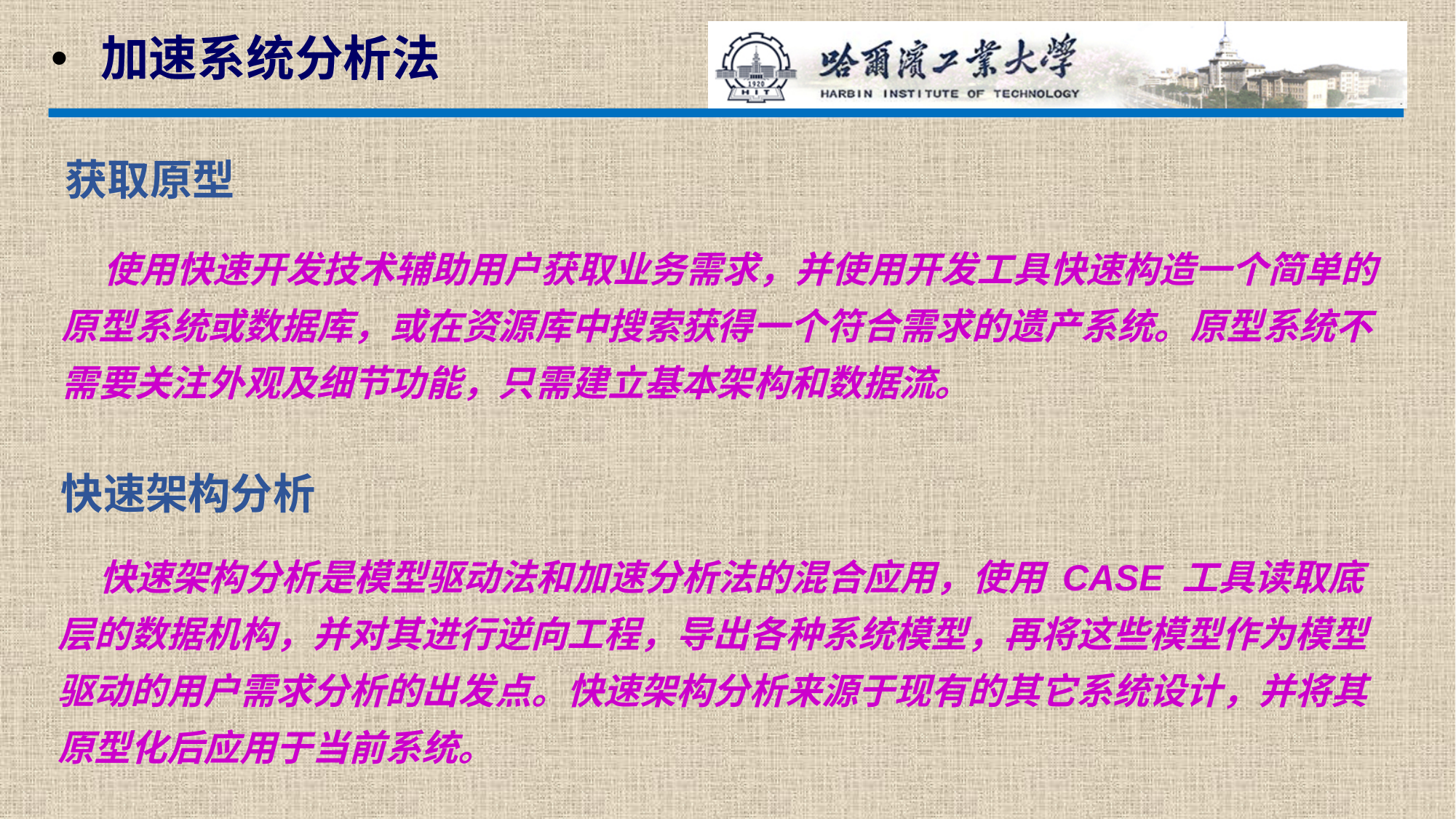

加速系统分析法
获取原型
    使用快速开发技术辅助用户获取业务需求，并使用开发工具快速构造一个简单的原型系统或数据库，或在资源库中搜索获得一个符合需求的遗产系统。原型系统不需要关注外观及细节功能，只需建立基本架构和数据流。
快速架构分析
    快速架构分析是模型驱动法和加速分析法的混合应用，使用 CASE 工具读取底层的数据机构，并对其进行逆向工程，导出各种系统模型，再将这些模型作为模型驱动的用户需求分析的出发点。快速架构分析来源于现有的其它系统设计，并将其原型化后应用于当前系统。